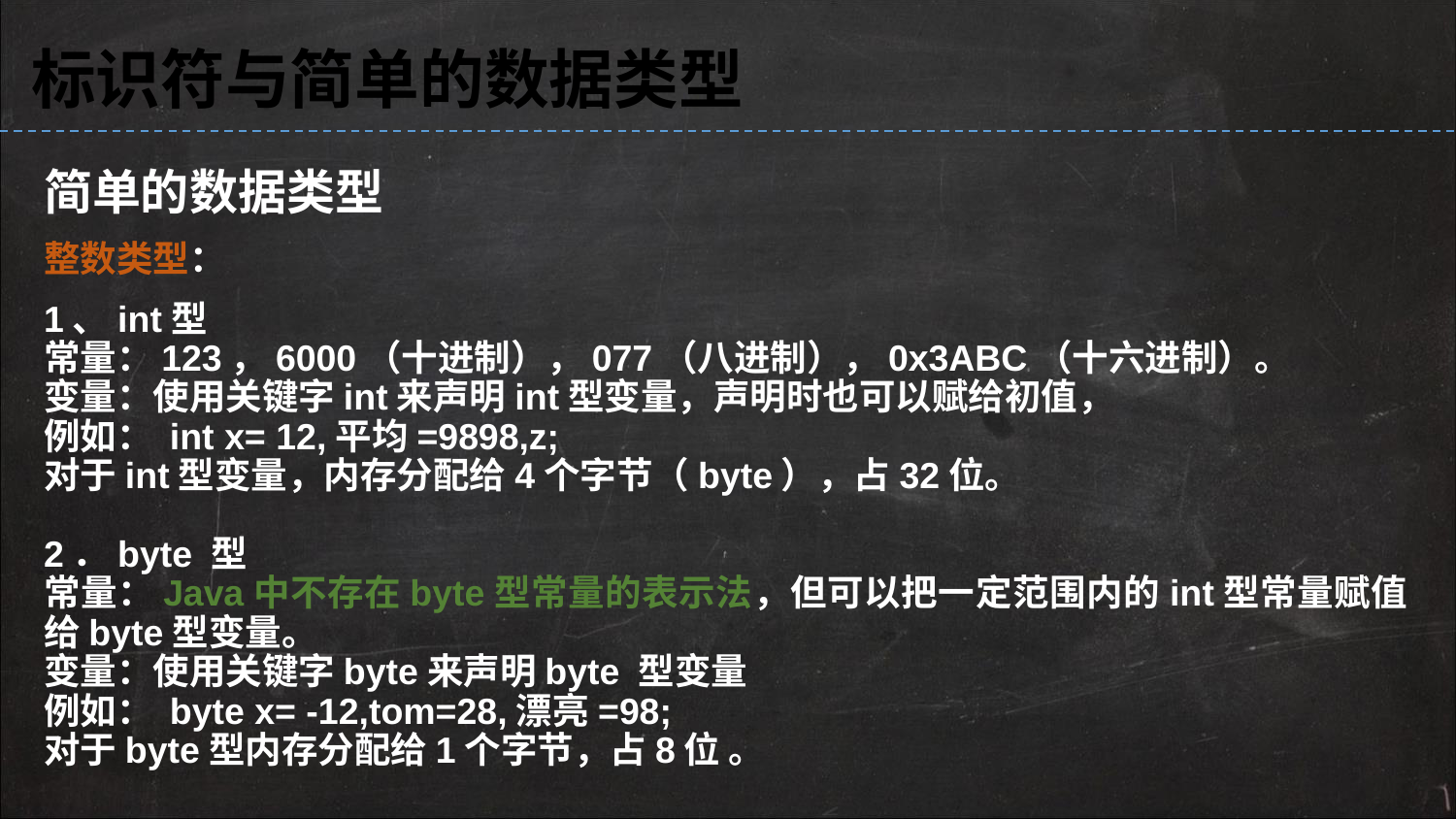

标识符与简单的数据类型
简单的数据类型
整数类型：
1、int型
常量：123，6000（十进制），077（八进制），0x3ABC（十六进制）。
变量：使用关键字int来声明int型变量，声明时也可以赋给初值，
例如： int x= 12,平均=9898,z;
对于int型变量，内存分配给4个字节（byte），占32位。

2．byte 型
常量：Java中不存在byte型常量的表示法，但可以把一定范围内的int型常量赋值给byte型变量。
变量：使用关键字byte来声明byte 型变量
例如： byte x= -12,tom=28,漂亮=98;
对于byte型内存分配给1个字节，占8位 。